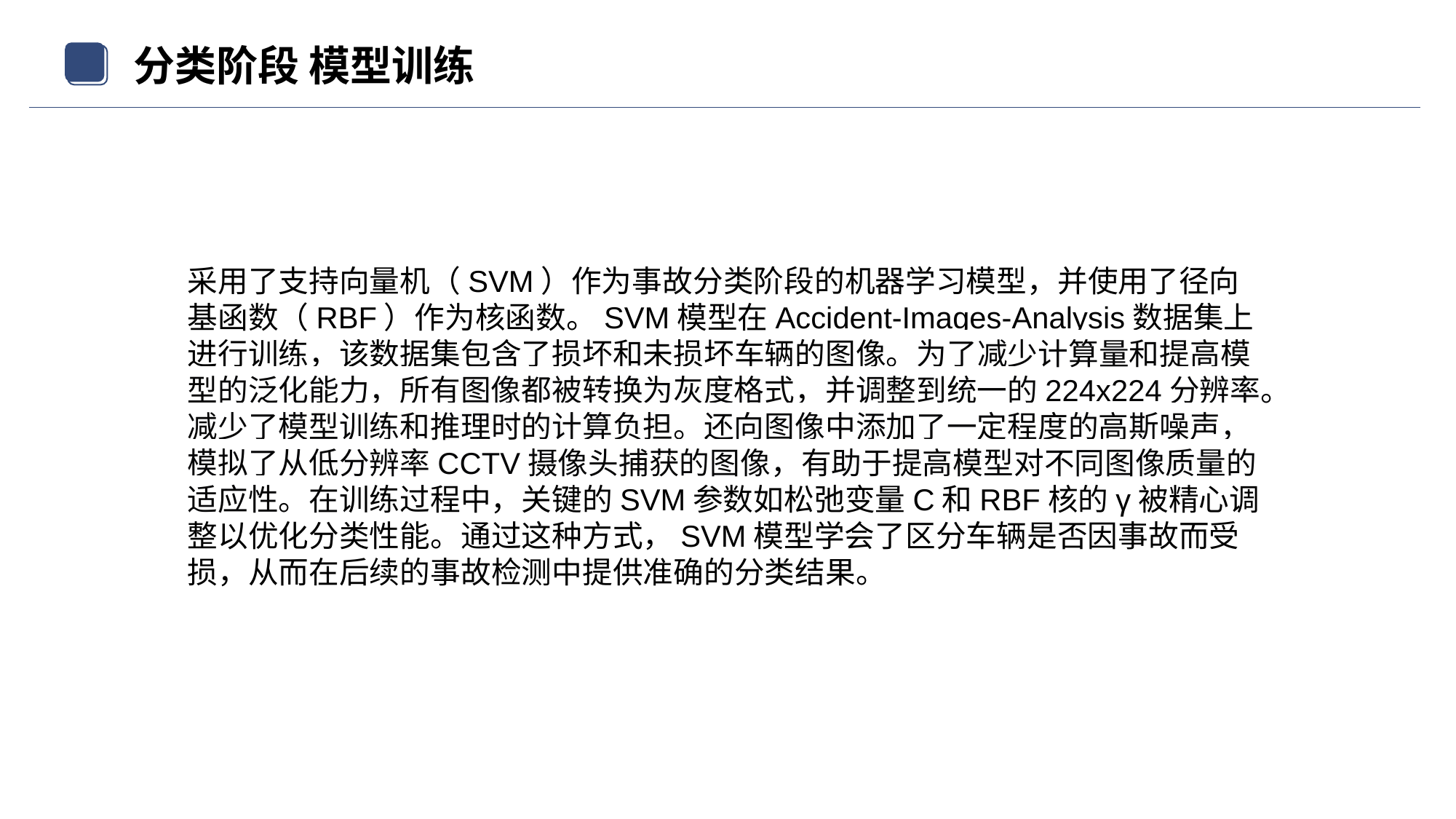

分类阶段 模型训练

采用了支持向量机（SVM）作为事故分类阶段的机器学习模型，并使用了径向基函数（RBF）作为核函数。SVM模型在Accident-Images-Analysis数据集上进行训练，该数据集包含了损坏和未损坏车辆的图像。为了减少计算量和提高模型的泛化能力，所有图像都被转换为灰度格式，并调整到统一的224x224分辨率。减少了模型训练和推理时的计算负担。还向图像中添加了一定程度的高斯噪声，模拟了从低分辨率CCTV摄像头捕获的图像，有助于提高模型对不同图像质量的适应性。在训练过程中，关键的SVM参数如松弛变量C和RBF核的γ被精心调整以优化分类性能。通过这种方式，SVM模型学会了区分车辆是否因事故而受损，从而在后续的事故检测中提供准确的分类结果。